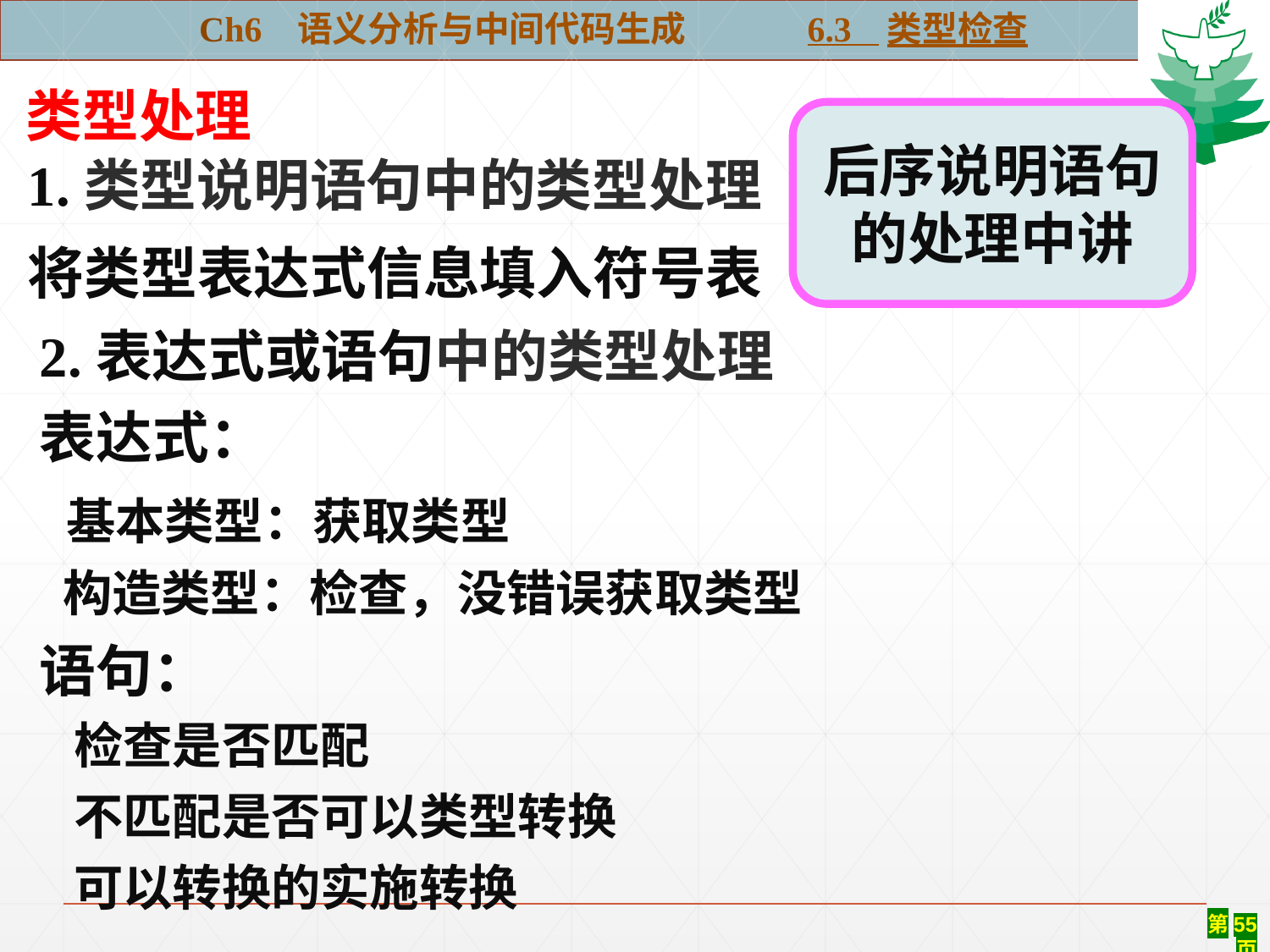

Ch6   语义分析与中间代码生成              6.3   类型检查
类型处理
#
后序说明语句的处理中讲
1.类型说明语句中的类型处理
将类型表达式信息填入符号表
2.表达式或语句中的类型处理
表达式：
 基本类型：获取类型
 构造类型：检查，没错误获取类型
语句：
  检查是否匹配
  不匹配是否可以类型转换
  可以转换的实施转换